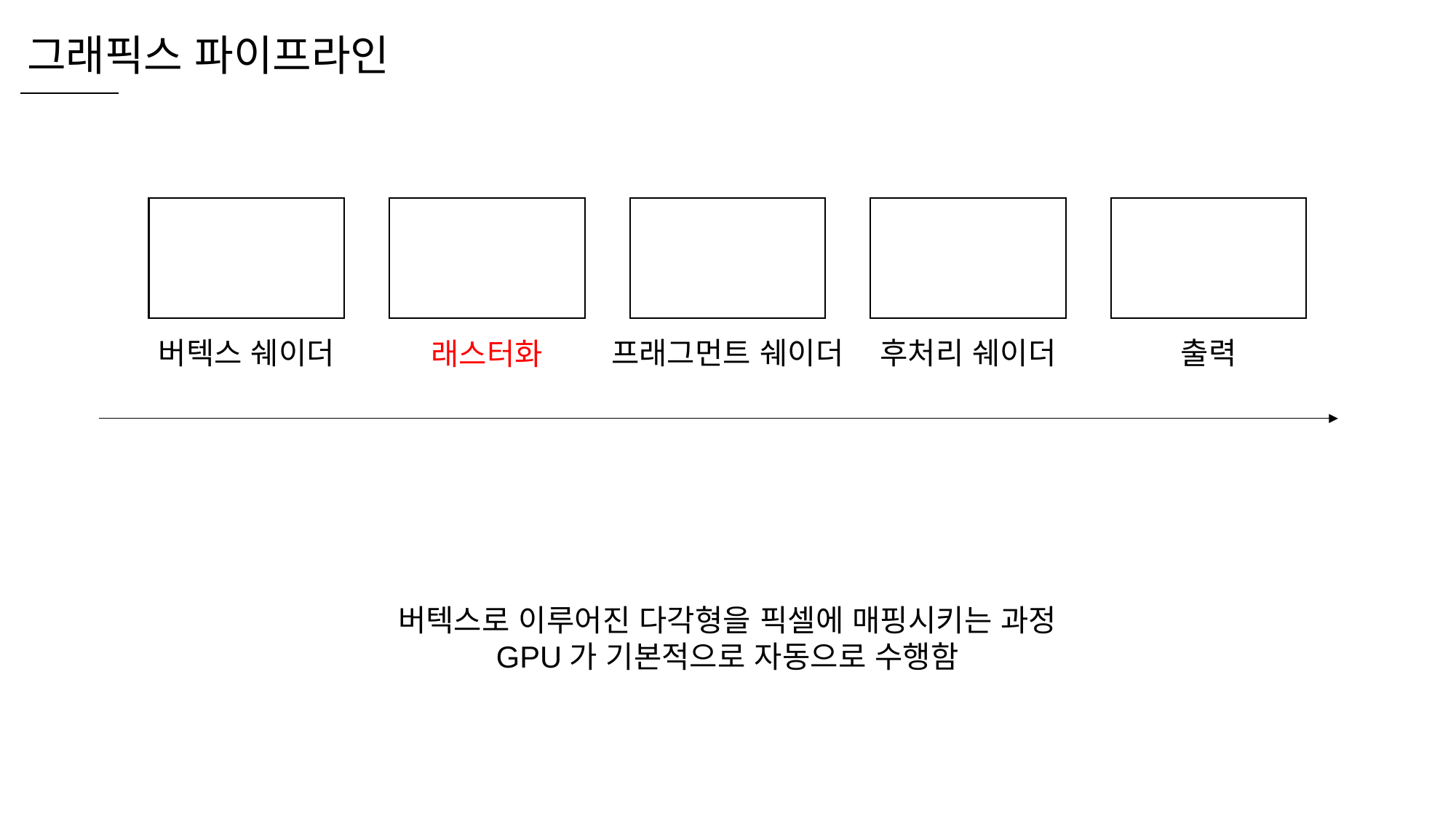

그래픽스 파이프라인

버텍스 쉐이더
프래그먼트 쉐이더
후처리 쉐이더
출력
래스터화
버텍스로 이루어진 다각형을 픽셀에 매핑시키는 과정
GPU가 기본적으로 자동으로 수행함